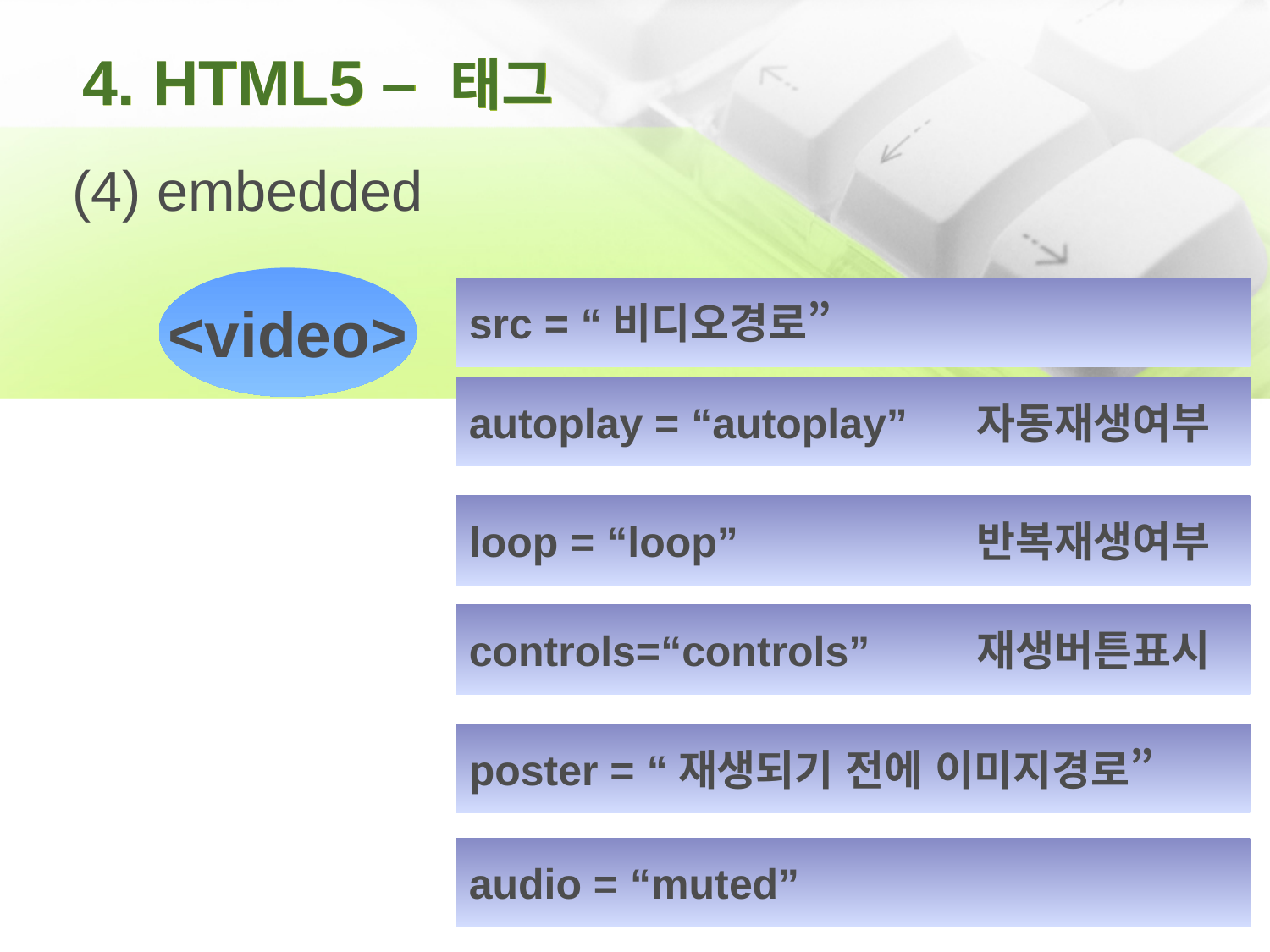

# 4. HTML5 – 태그
(4) embedded
<video>
src = “비디오경로”
autoplay = “autoplay”	자동재생여부
loop = “loop”		반복재생여부
controls=“controls”	재생버튼표시
poster = “재생되기 전에 이미지경로”
audio = “muted”